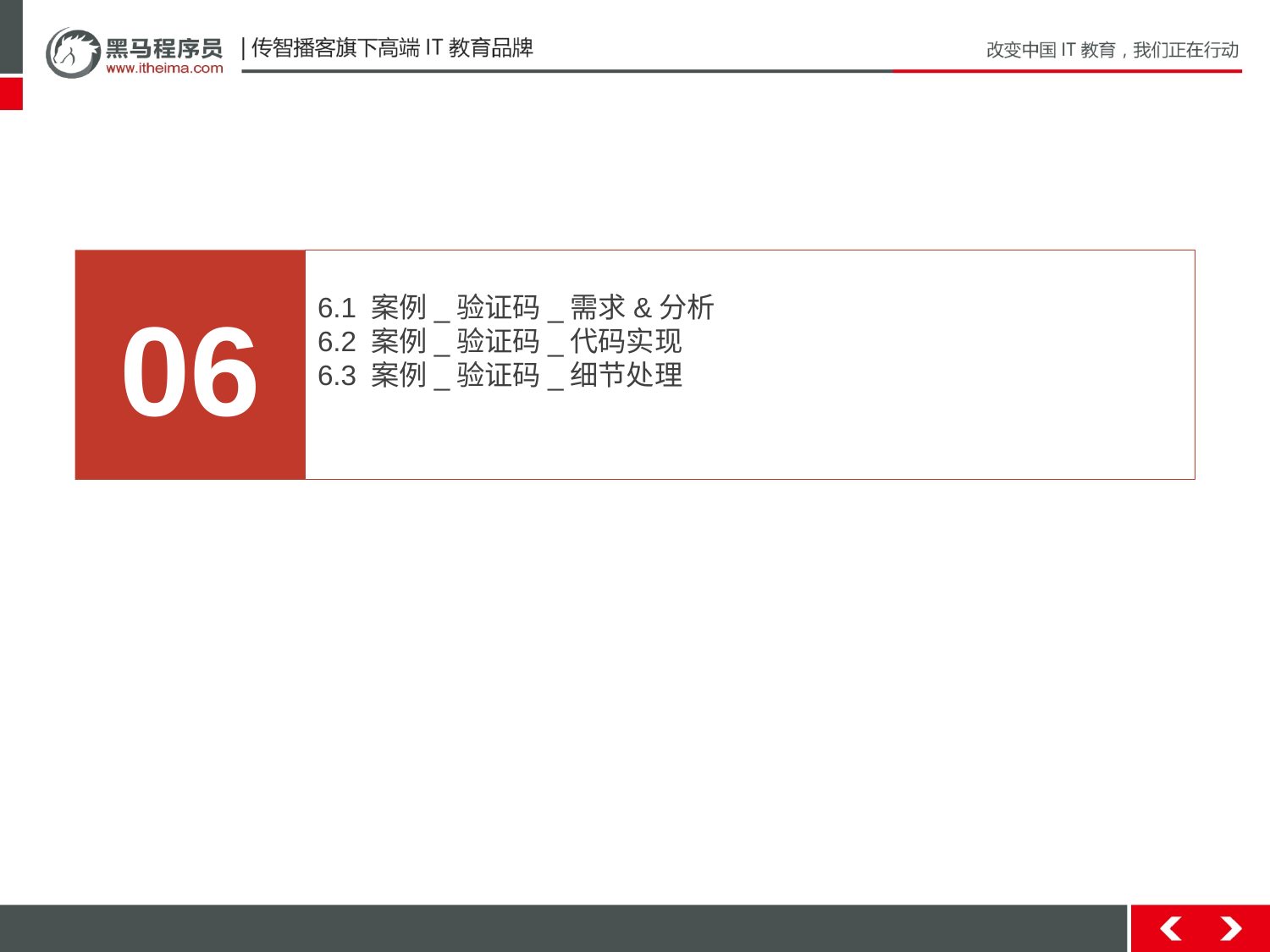

06

6.1 案例_验证码_需求&分析
6.2 案例_验证码_代码实现
6.3 案例_验证码_细节处理